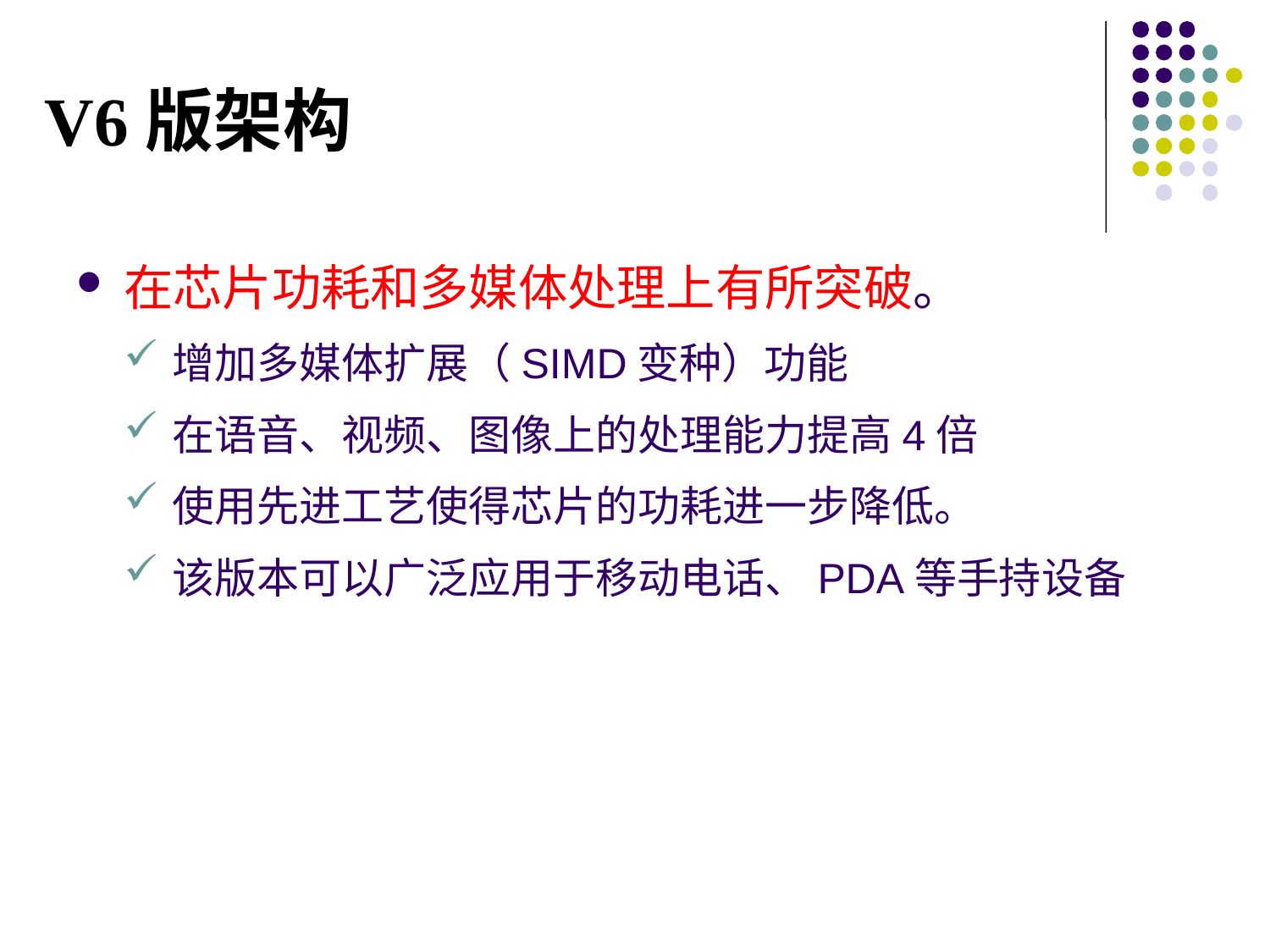

# V6版架构
在芯片功耗和多媒体处理上有所突破。
增加多媒体扩展（SIMD变种）功能
在语音、视频、图像上的处理能力提高4倍
使用先进工艺使得芯片的功耗进一步降低。
该版本可以广泛应用于移动电话、PDA等手持设备